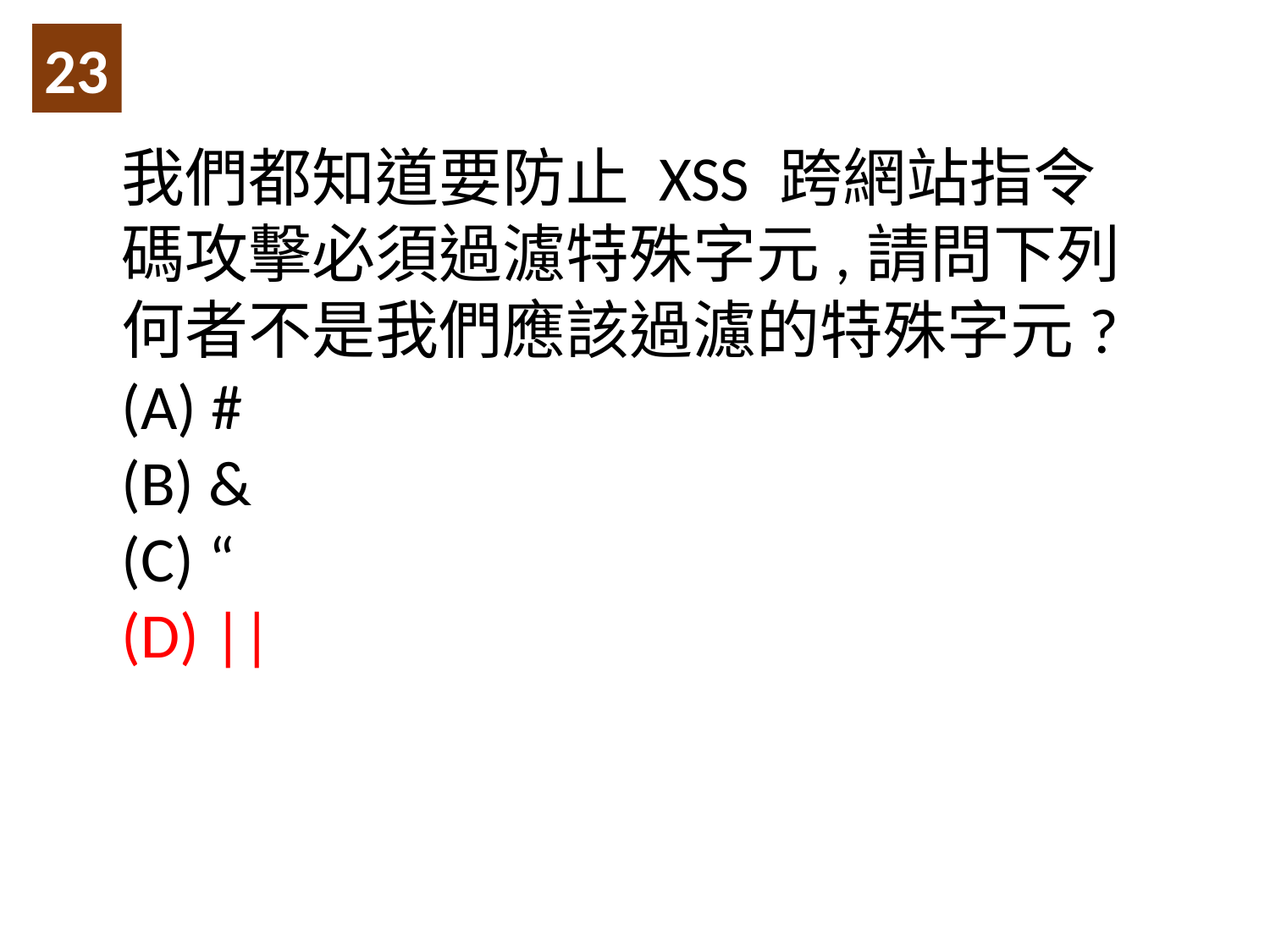

23
我們都知道要防止 XSS 跨網站指令碼攻擊必須過濾特殊字元,請問下列何者不是我們應該過濾的特殊字元?
(A) #
(B) &
(C) “
(D) ||